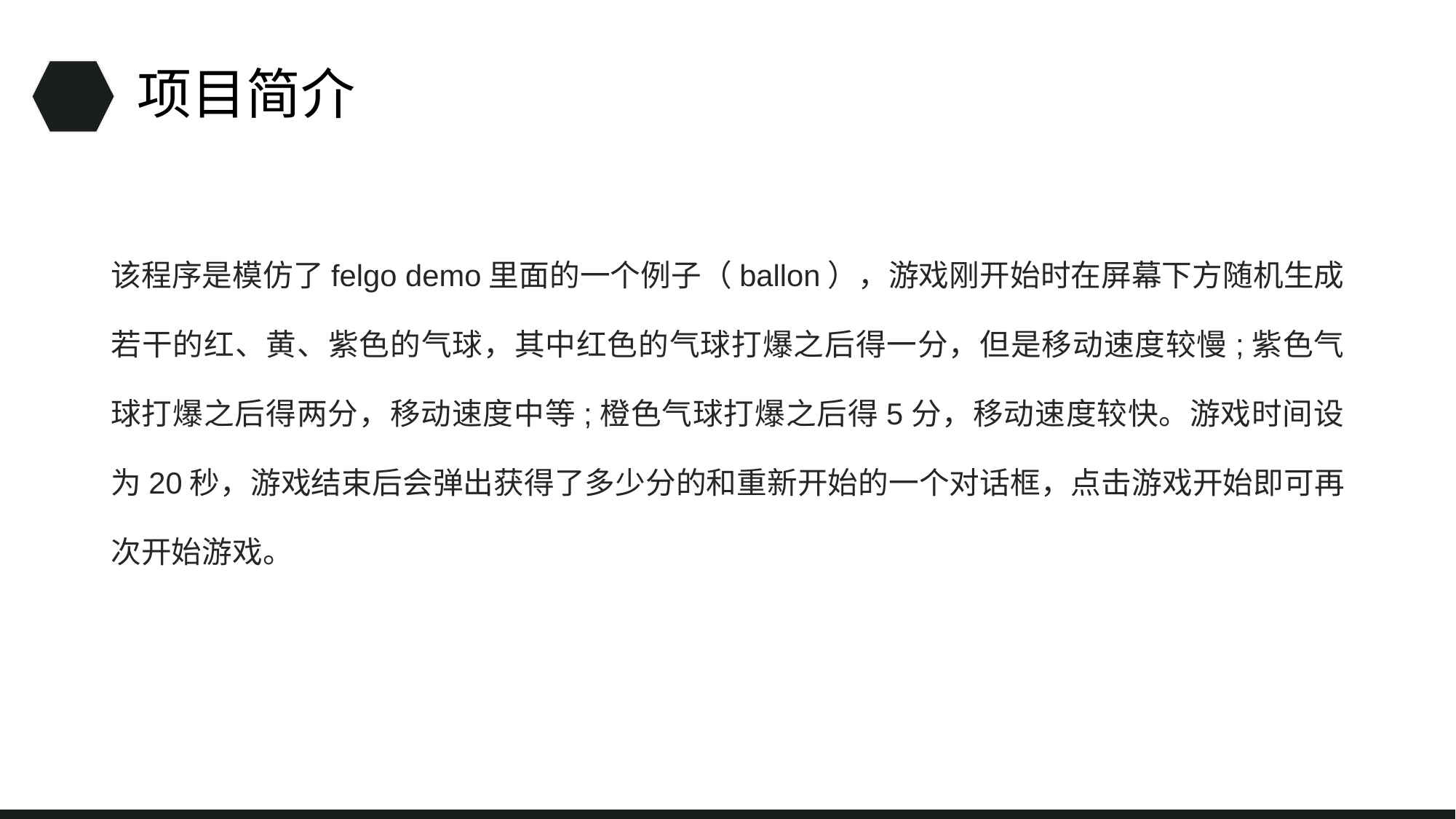

# 项目简介
该程序是模仿了felgo demo里面的一个例子（ballon），游戏刚开始时在屏幕下方随机生成若干的红、黄、紫色的气球，其中红色的气球打爆之后得一分，但是移动速度较慢;紫色气球打爆之后得两分，移动速度中等;橙色气球打爆之后得5分，移动速度较快。游戏时间设为20秒，游戏结束后会弹出获得了多少分的和重新开始的一个对话框，点击游戏开始即可再次开始游戏。